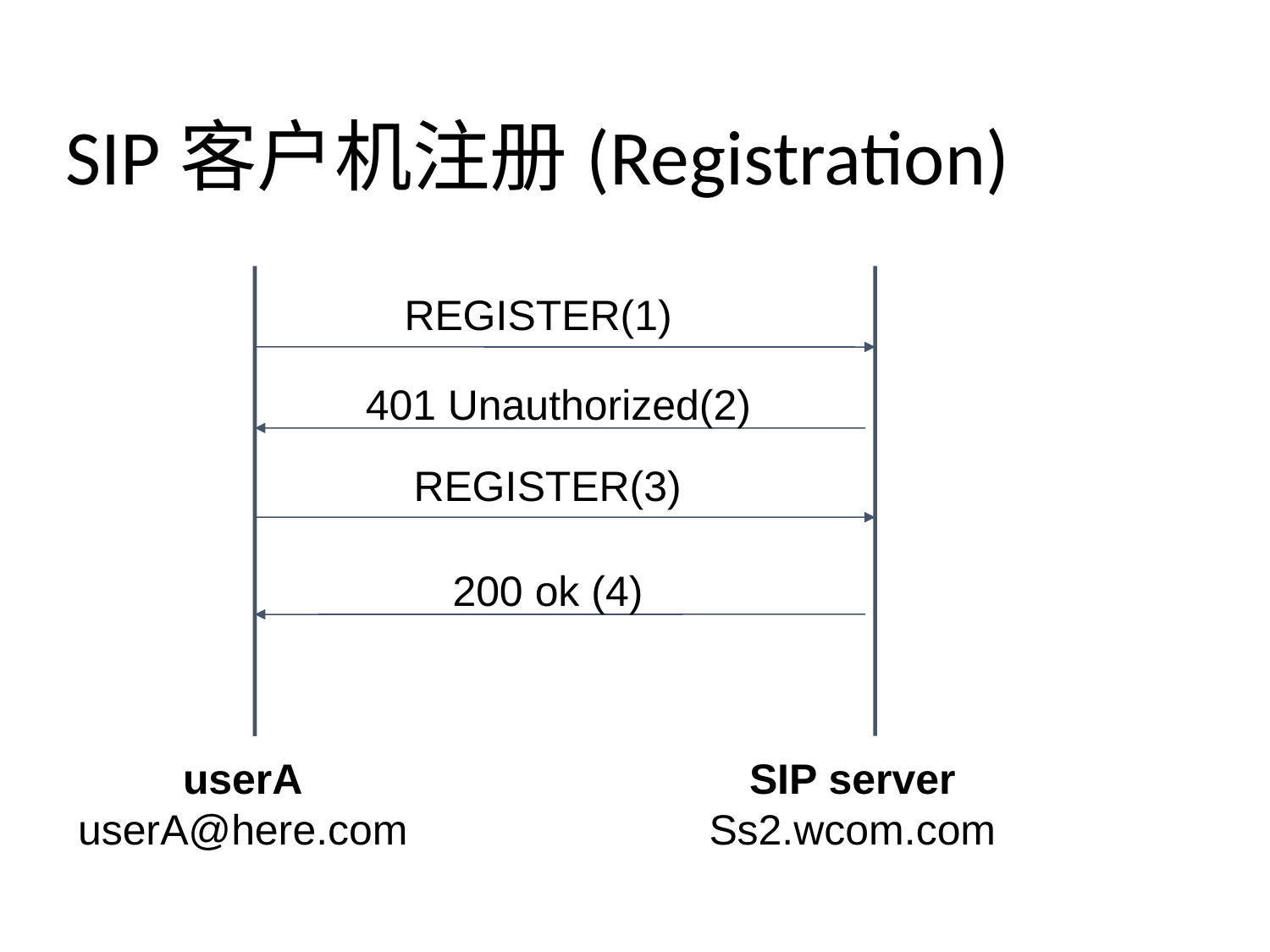

# SIP客户机注册(Registration)

REGISTER(1)

401 Unauthorized(2)

REGISTER(3)

200 ok (4)

userA
userA@here.com
SIP server
Ss2.wcom.com